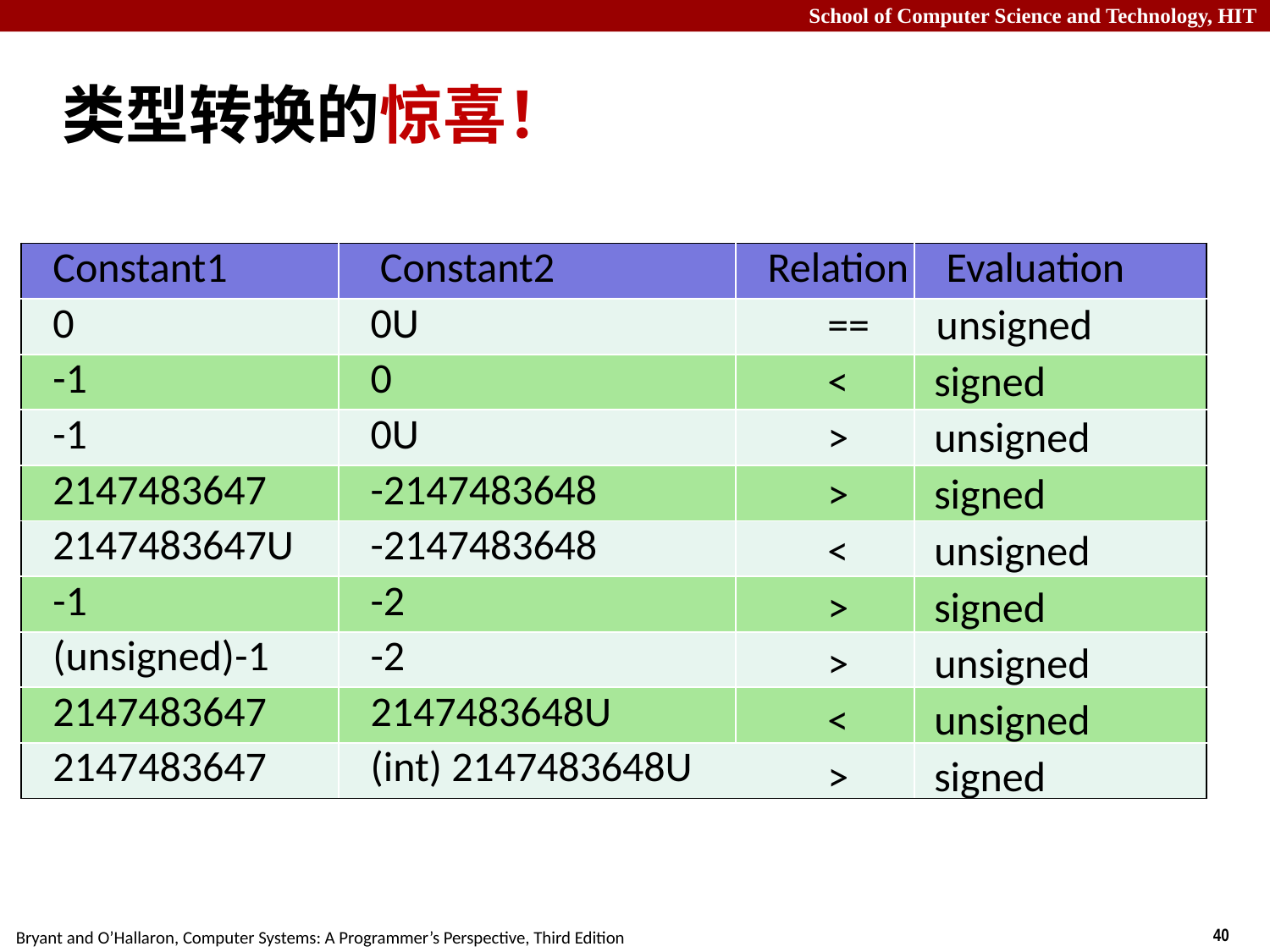

# 类型转换的惊喜！
| Constant1 | Constant2 | Relation | Evaluation |
| --- | --- | --- | --- |
| 0 | 0U |  |  |
| -1 | 0 |  |  |
| -1 | 0U |  |  |
| 2147483647 | -2147483648 |  |  |
| 2147483647U | -2147483648 |  |  |
| -1 | -2 |  |  |
| (unsigned)-1 | -2 |  |  |
| 2147483647 | 2147483648U |  |  |
| 2147483647 | (int) 2147483648U |  |  |
==       unsigned
<         signed
>         unsigned
>         signed
<         unsigned
>         signed
>         unsigned
<         unsigned
>         signed